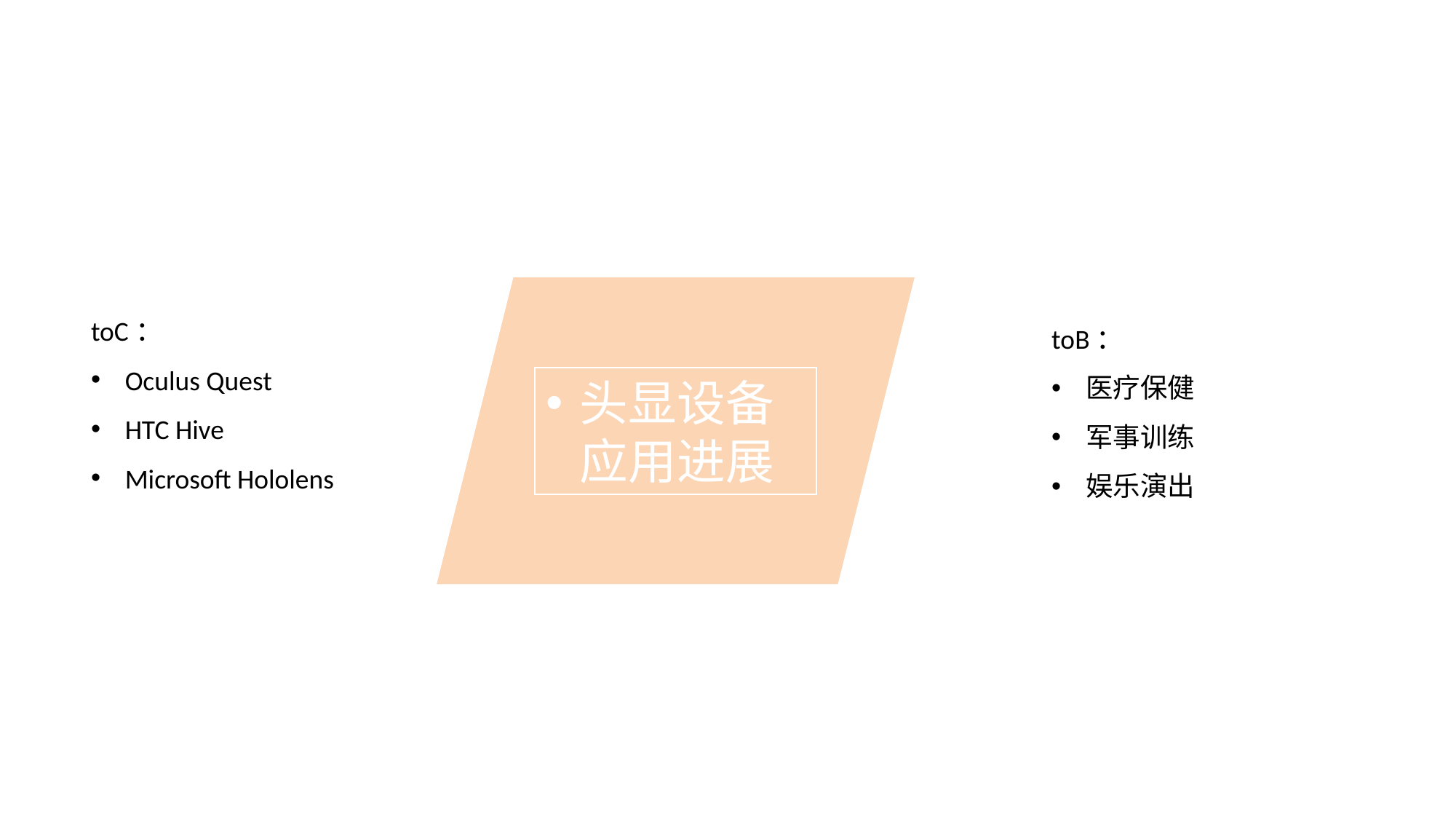

头显设备应用进展
toB：
医疗保健
军事训练
娱乐演出
toC：
Oculus Quest
HTC Hive
Microsoft Hololens